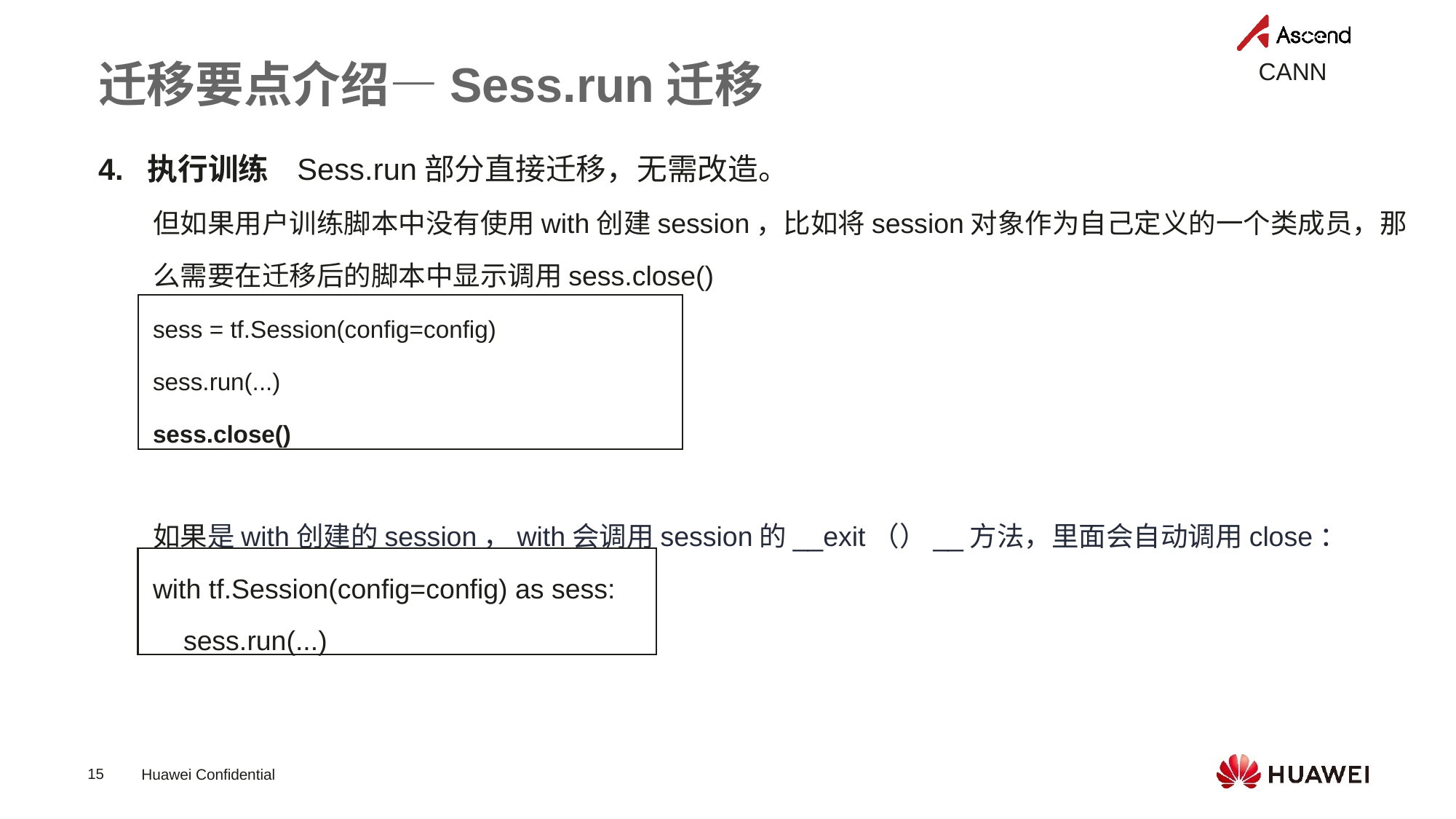

迁移要点介绍—Sess.run迁移
4.  执行训练   Sess.run部分直接迁移，无需改造。
但如果用户训练脚本中没有使用with创建session，比如将session对象作为自己定义的一个类成员，那么需要在迁移后的脚本中显示调用sess.close()
sess = tf.Session(config=config)
sess.run(...)
sess.close()

如果是with创建的session，with会调用session的__exit（）__方法，里面会自动调用close：
with tf.Session(config=config) as sess:
    sess.run(...)